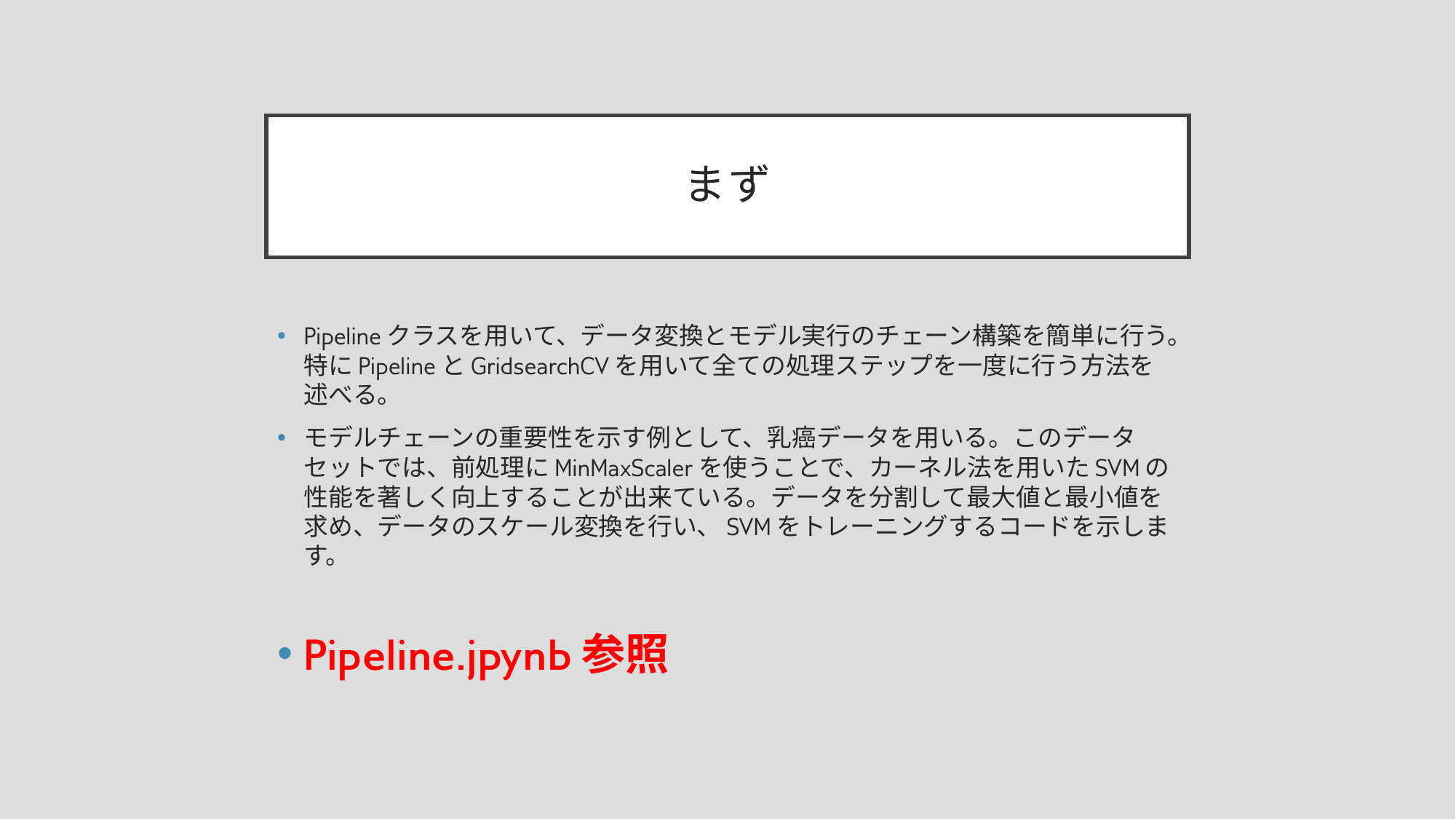

# まず
Pipelineクラスを用いて、データ変換とモデル実行のチェーン構築を簡単に行う。特にPipelineとGridsearchCVを用いて全ての処理ステップを一度に行う方法を述べる。
モデルチェーンの重要性を示す例として、乳癌データを用いる。このデータセットでは、前処理にMinMaxScalerを使うことで、カーネル法を用いたSVMの性能を著しく向上することが出来ている。データを分割して最大値と最小値を求め、データのスケール変換を行い、SVMをトレーニングするコードを示します。

Pipeline.jpynb参照